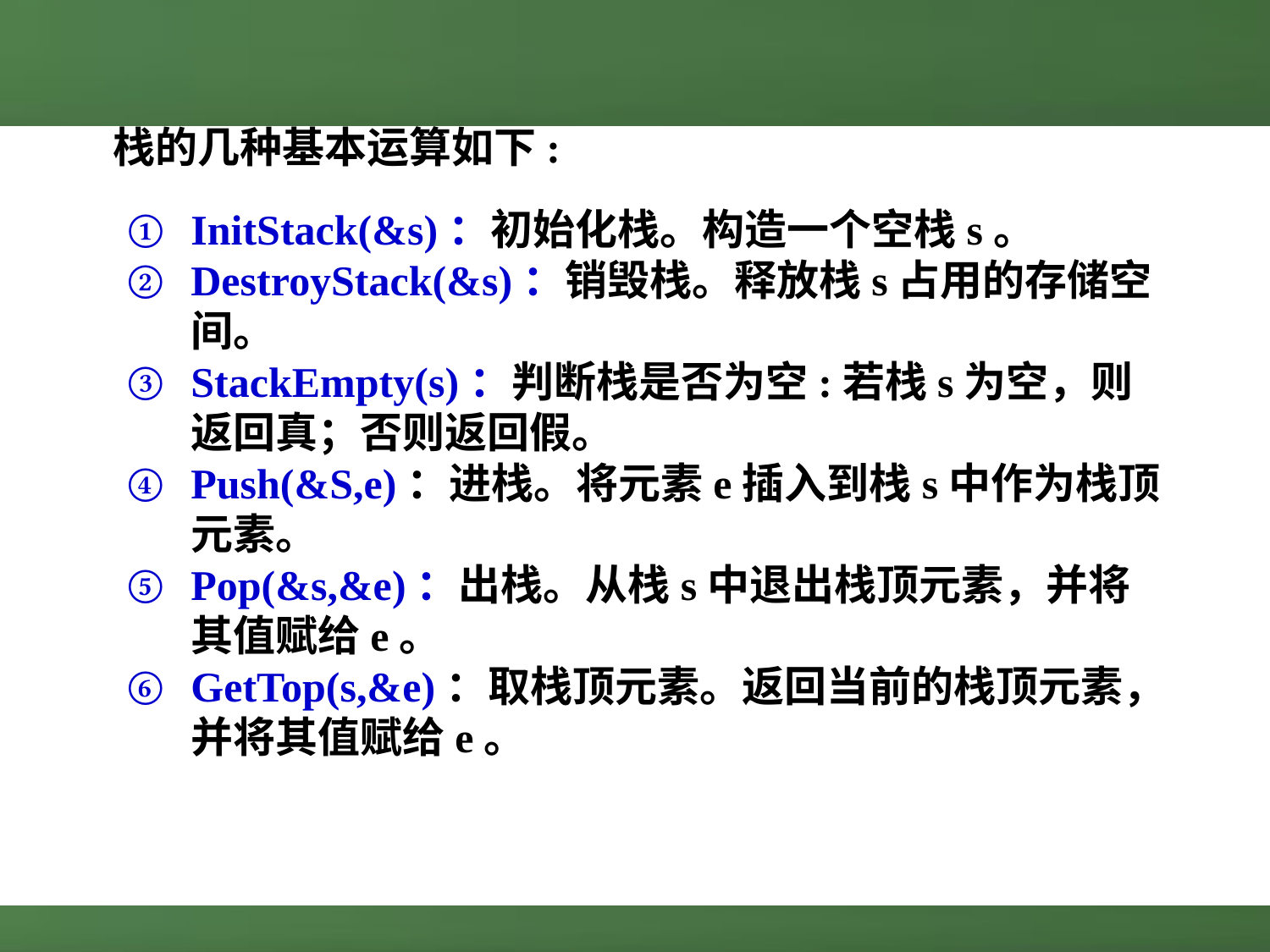

栈的几种基本运算如下:
InitStack(&s)：初始化栈。构造一个空栈s。
DestroyStack(&s)：销毁栈。释放栈s占用的存储空间。
StackEmpty(s)：判断栈是否为空:若栈s为空，则返回真；否则返回假。
Push(&S,e)：进栈。将元素e插入到栈s中作为栈顶元素。
Pop(&s,&e)：出栈。从栈s中退出栈顶元素，并将其值赋给e。
GetTop(s,&e)：取栈顶元素。返回当前的栈顶元素，并将其值赋给e。